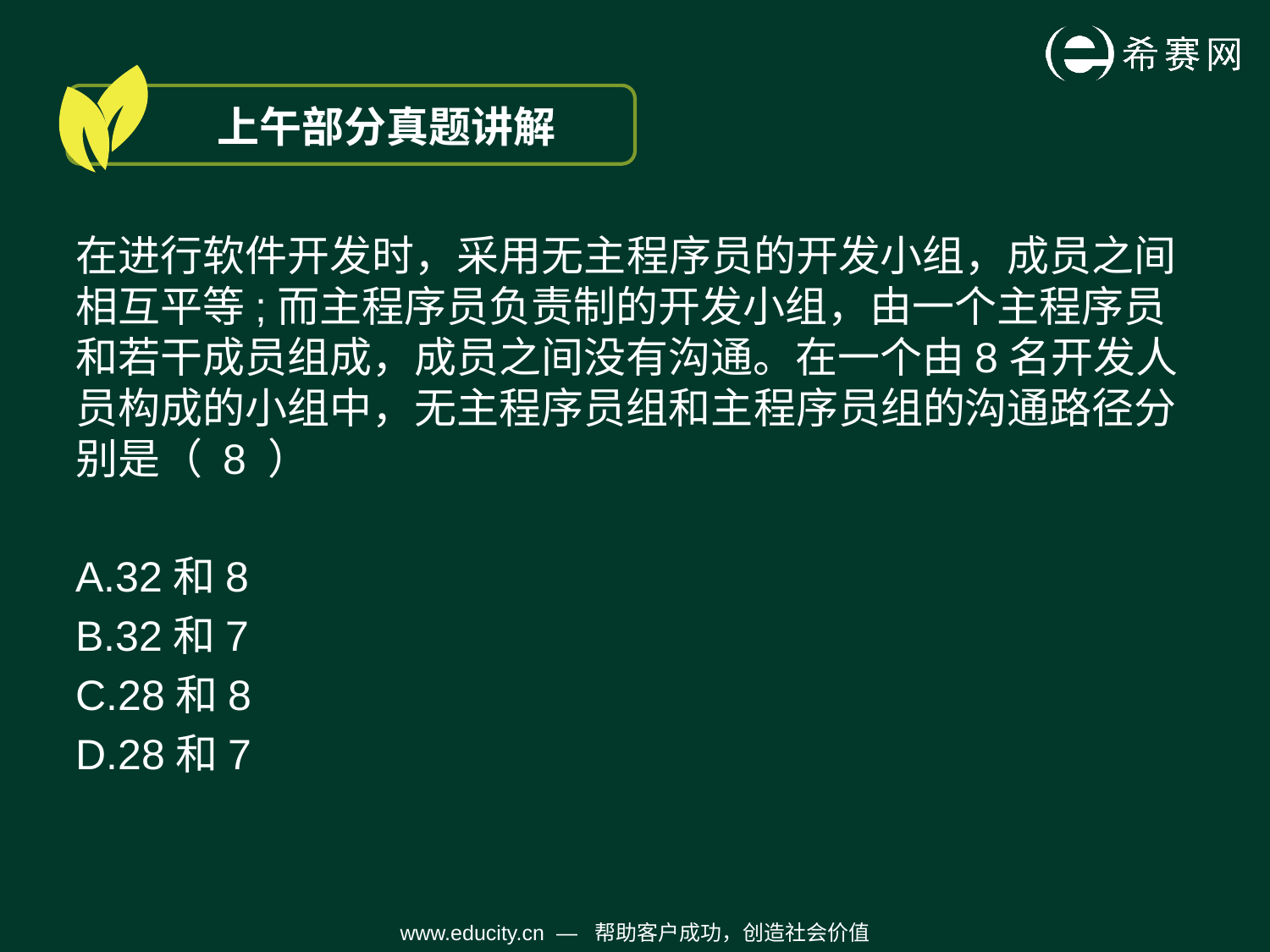

上午部分真题讲解
在进行软件开发时，采用无主程序员的开发小组，成员之间相互平等;而主程序员负责制的开发小组，由一个主程序员和若干成员组成，成员之间没有沟通。在一个由8名开发人员构成的小组中，无主程序员组和主程序员组的沟通路径分别是（ 8 ）

A.32和8
B.32和7
C.28和8
D.28和7